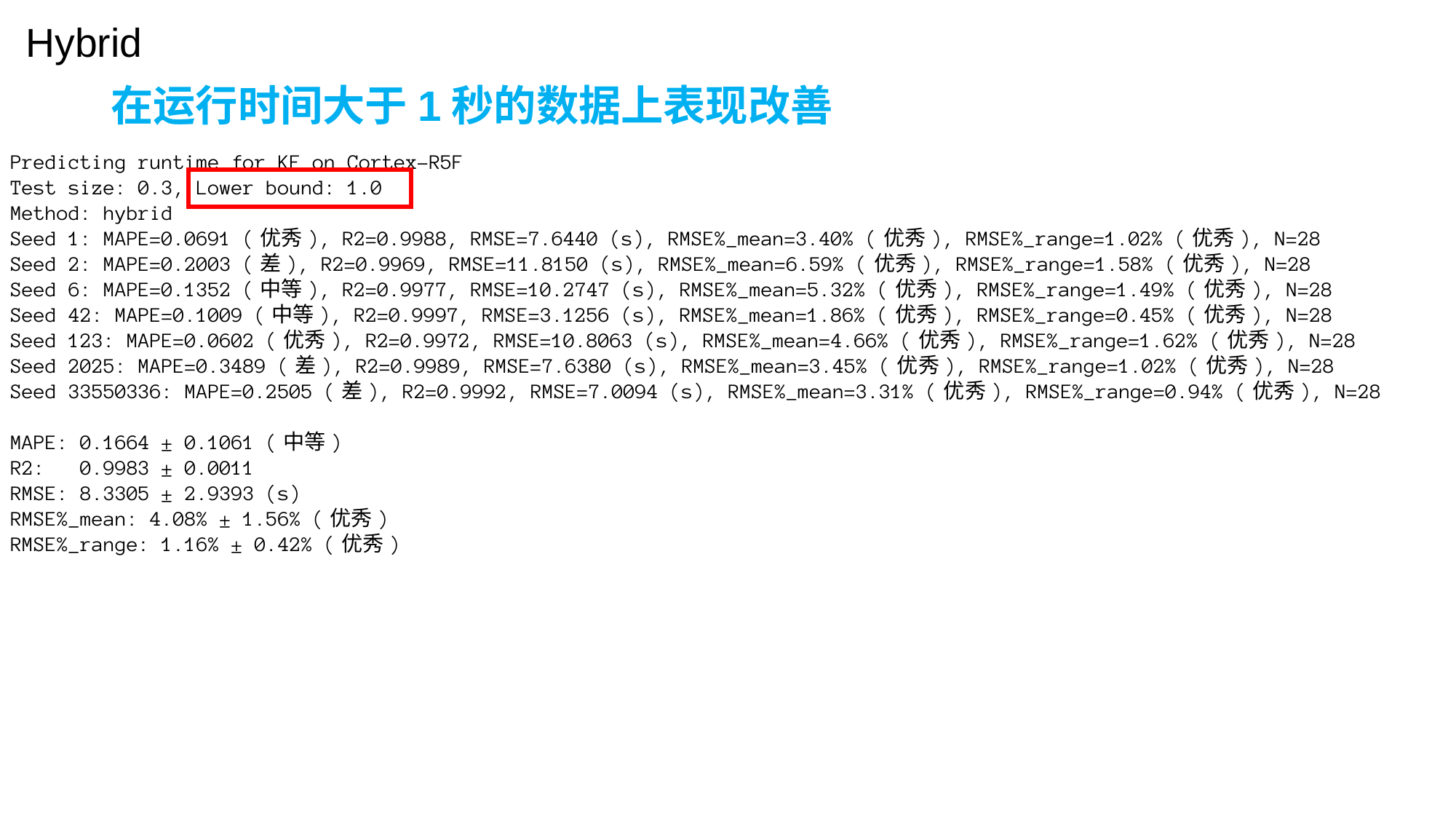

Hybrid
# 在运行时间大于1秒的数据上表现改善
Predicting runtime for KF on Cortex-R5F
Test size: 0.3, Lower bound: 1.0
Method: hybrid
Seed 1: MAPE=0.0691 (优秀), R2=0.9988, RMSE=7.6440 (s), RMSE%_mean=3.40% (优秀), RMSE%_range=1.02% (优秀), N=28
Seed 2: MAPE=0.2003 (差), R2=0.9969, RMSE=11.8150 (s), RMSE%_mean=6.59% (优秀), RMSE%_range=1.58% (优秀), N=28
Seed 6: MAPE=0.1352 (中等), R2=0.9977, RMSE=10.2747 (s), RMSE%_mean=5.32% (优秀), RMSE%_range=1.49% (优秀), N=28
Seed 42: MAPE=0.1009 (中等), R2=0.9997, RMSE=3.1256 (s), RMSE%_mean=1.86% (优秀), RMSE%_range=0.45% (优秀), N=28
Seed 123: MAPE=0.0602 (优秀), R2=0.9972, RMSE=10.8063 (s), RMSE%_mean=4.66% (优秀), RMSE%_range=1.62% (优秀), N=28
Seed 2025: MAPE=0.3489 (差), R2=0.9989, RMSE=7.6380 (s), RMSE%_mean=3.45% (优秀), RMSE%_range=1.02% (优秀), N=28
Seed 33550336: MAPE=0.2505 (差), R2=0.9992, RMSE=7.0094 (s), RMSE%_mean=3.31% (优秀), RMSE%_range=0.94% (优秀), N=28

MAPE: 0.1664 ± 0.1061 (中等)
R2:   0.9983 ± 0.0011
RMSE: 8.3305 ± 2.9393 (s)
RMSE%_mean: 4.08% ± 1.56% (优秀)
RMSE%_range: 1.16% ± 0.42% (优秀)